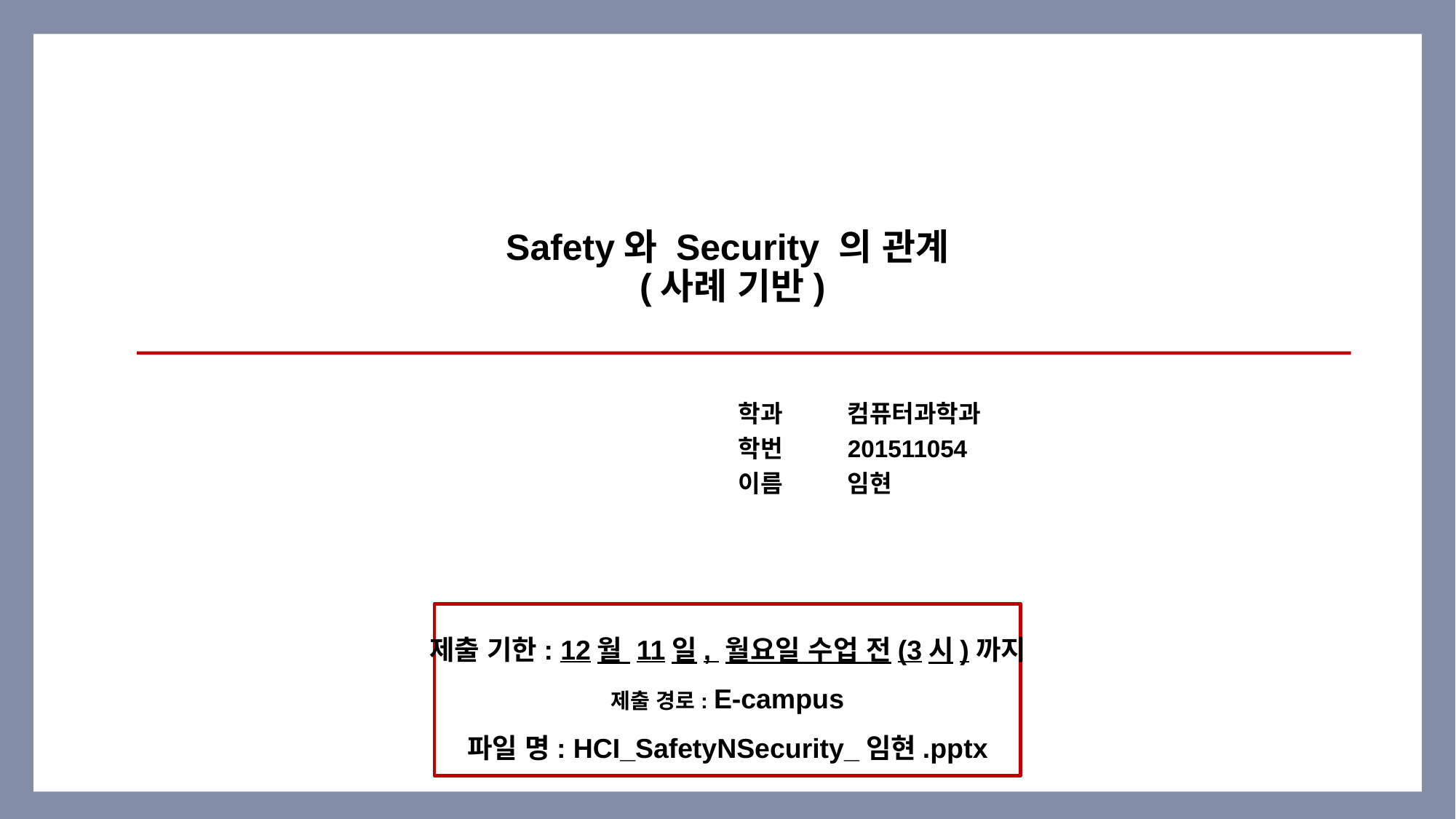

# Safety와 Security 의 관계 (사례 기반)
학과	컴퓨터과학과
학번	201511054
이름	임현
제출 기한: 12월 11일, 월요일 수업 전(3시)까지
제출 경로: E-campus
파일 명: HCI_SafetyNSecurity_임현.pptx